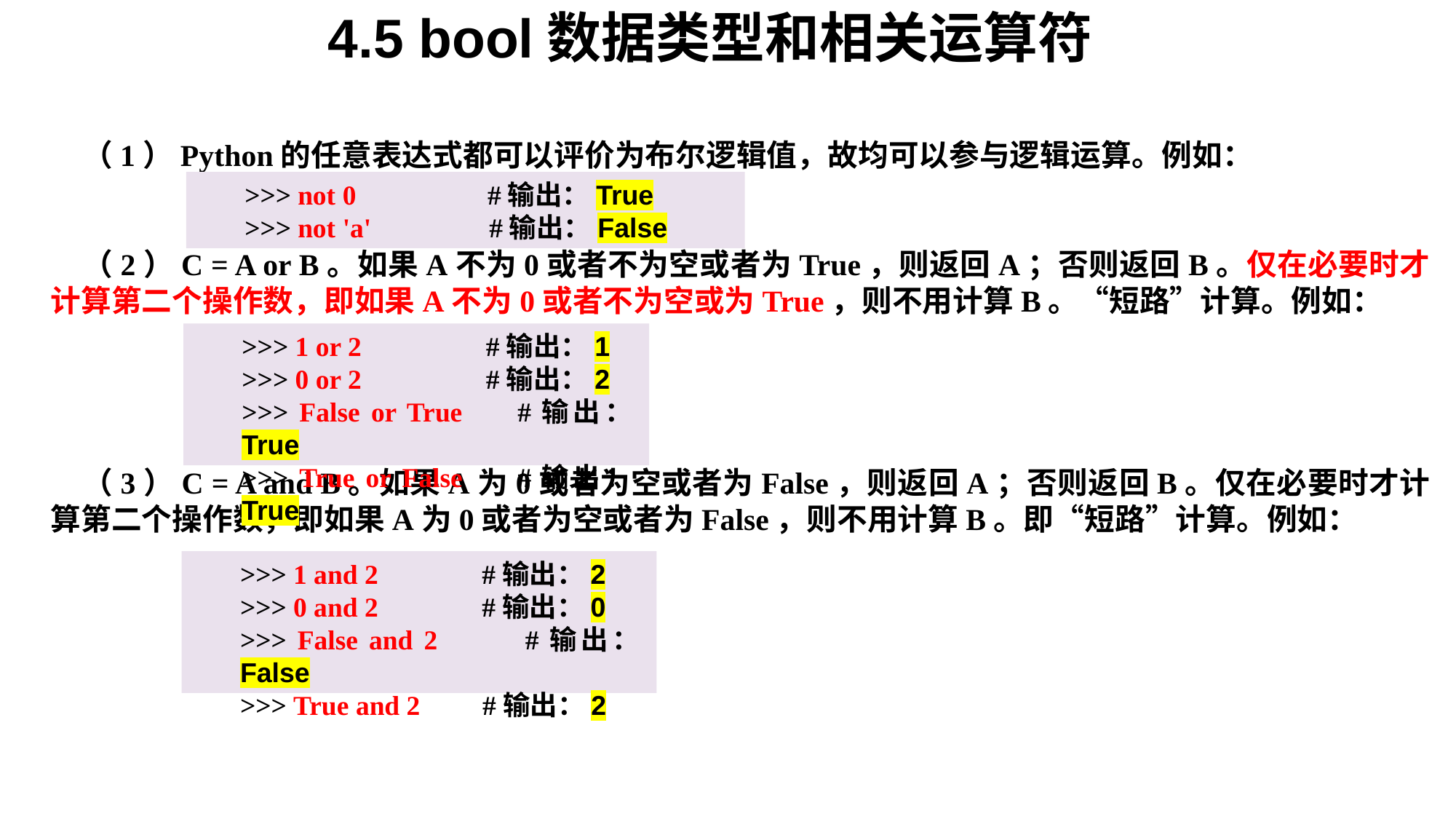

# 4.5 bool数据类型和相关运算符
（1）Python的任意表达式都可以评价为布尔逻辑值，故均可以参与逻辑运算。例如：

（2）C = A or B。如果A不为0或者不为空或者为True，则返回A；否则返回B。仅在必要时才计算第二个操作数，即如果A不为0或者不为空或为True，则不用计算B。“短路”计算。例如：

（3）C = A and B。如果A为0或者为空或者为False，则返回A；否则返回B。仅在必要时才计算第二个操作数，即如果A为0或者为空或者为False，则不用计算B。即“短路”计算。例如：
>>> not 0                   #输出：True
>>> not 'a'                 #输出：False
>>> 1 or 2                  #输出：1
>>> 0 or 2                  #输出：2
>>> False or True     #输出：True
>>> True or False     #输出：True
>>> 1 and 2               #输出：2
>>> 0 and 2               #输出：0
>>> False and 2        #输出：False
>>> True and 2         #输出：2